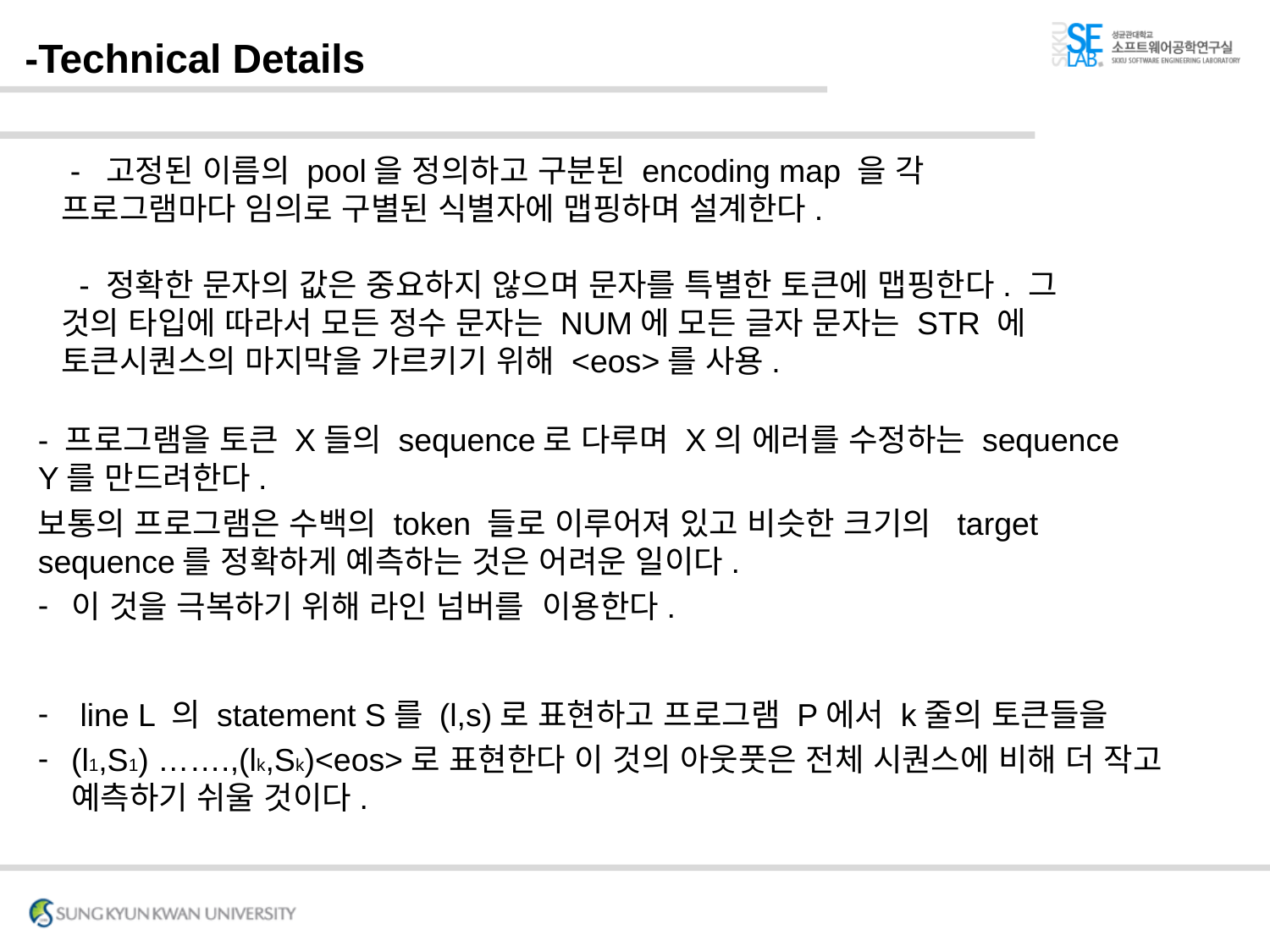

# -Technical Details

 -  고정된 이름의 pool을 정의하고 구분된 encoding map 을 각 프로그램마다 임의로 구별된 식별자에 맵핑하며 설계한다.

  - 정확한 문자의 값은 중요하지 않으며 문자를 특별한 토큰에 맵핑한다. 그 것의 타입에 따라서 모든 정수 문자는 NUM에 모든 글자 문자는 STR 에 토큰시퀀스의 마지막을 가르키기 위해 <eos>를 사용.
- 프로그램을 토큰 X들의 sequence로 다루며 X의 에러를 수정하는 sequence     Y를 만드려한다.
보통의 프로그램은 수백의 token 들로 이루어져 있고 비슷한 크기의  target sequence를 정확하게 예측하는 것은 어려운 일이다.
이 것을 극복하기 위해 라인 넘버를  이용한다.

 line L 의 statement S를 (l,s)로 표현하고 프로그램 P에서 k줄의 토큰들을
(l1,S1) …….,(lk,Sk)<eos>로 표현한다 이 것의 아웃풋은 전체 시퀀스에 비해 더 작고 예측하기 쉬울 것이다.